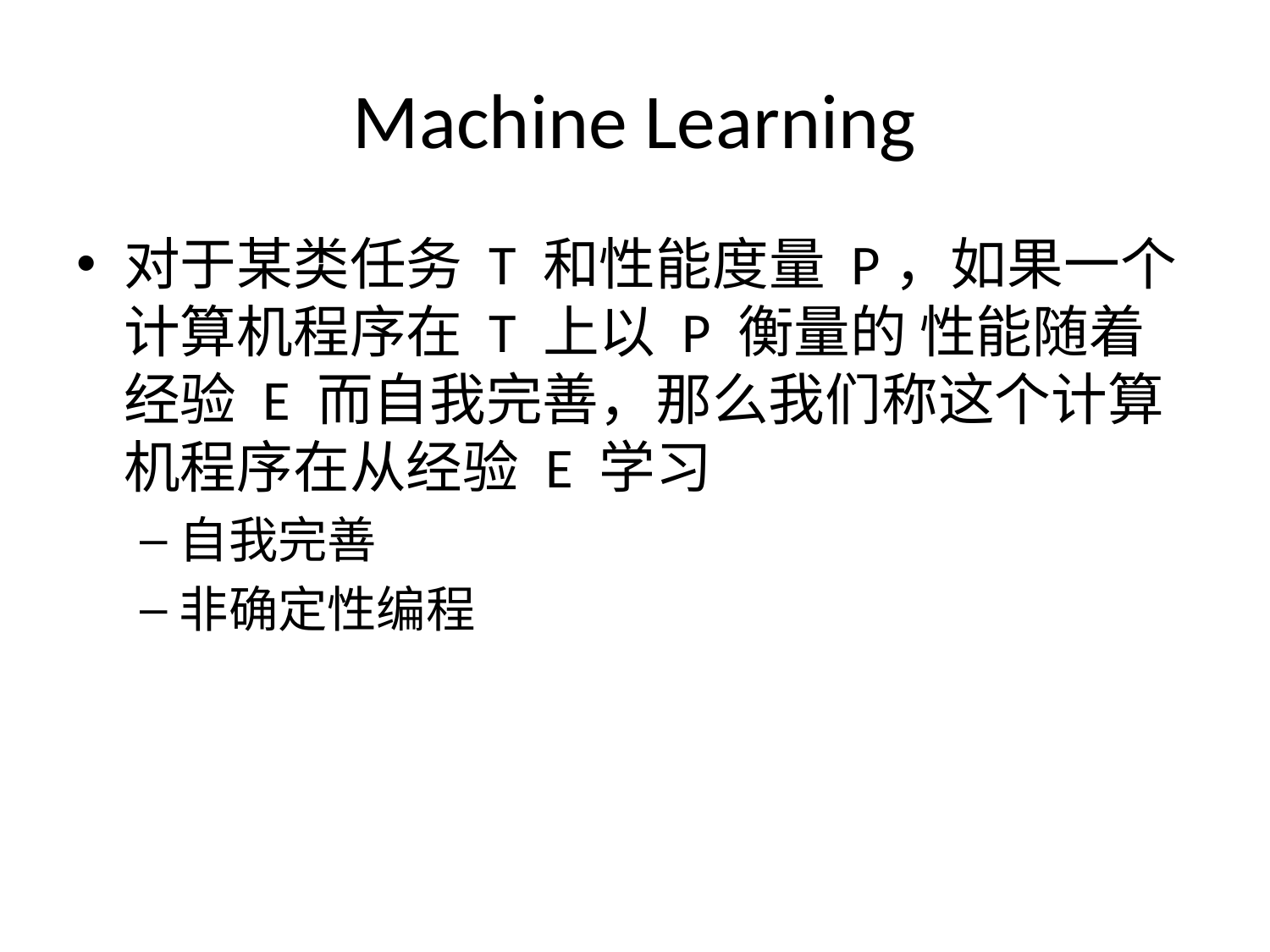

# Machine Learning
对于某类任务 T 和性能度量 P，如果一个计算机程序在 T 上以 P 衡量的 性能随着经验 E 而自我完善，那么我们称这个计算机程序在从经验 E 学习
自我完善
非确定性编程